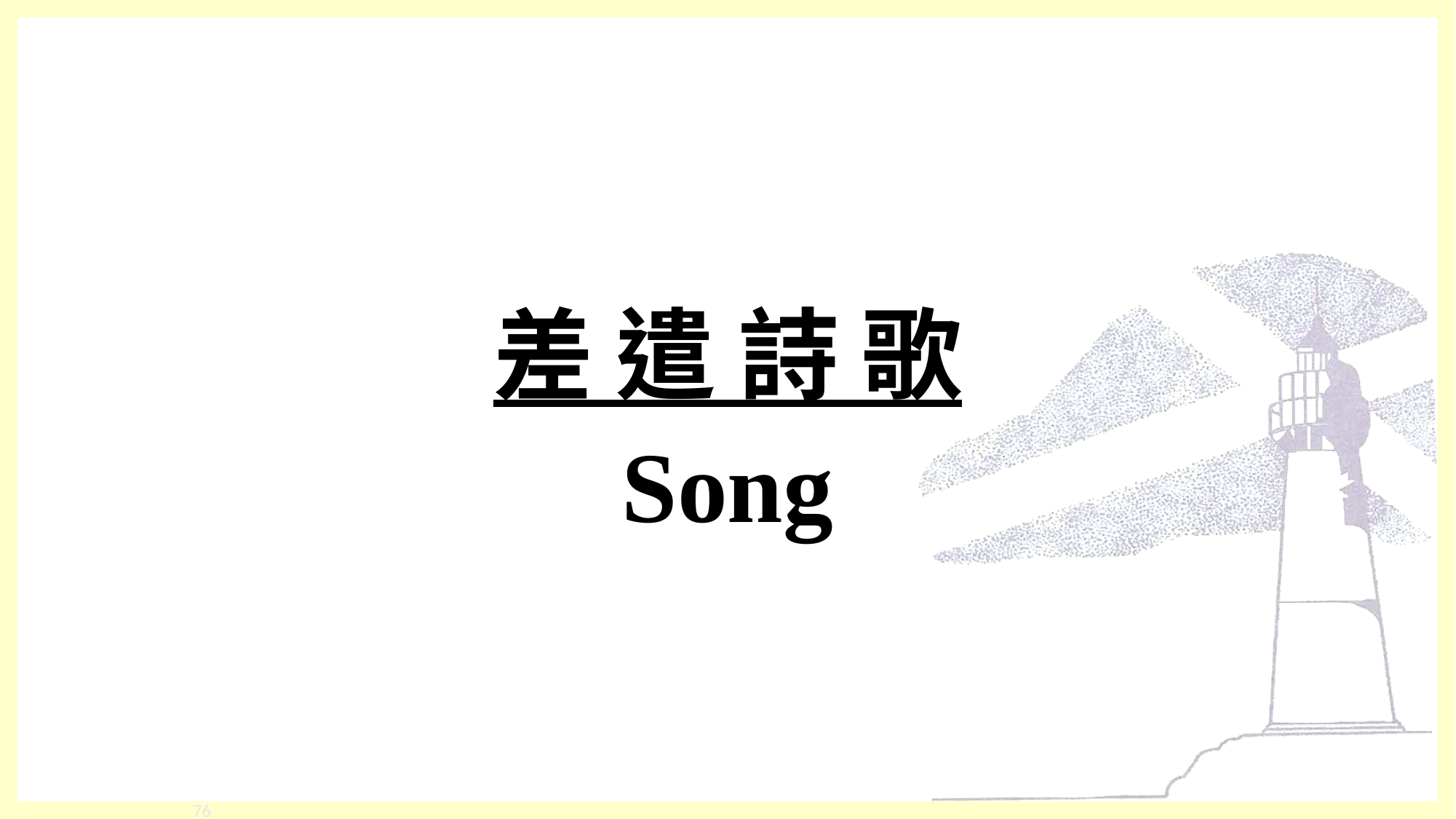

# 差 遣 詩 歌
Song
76